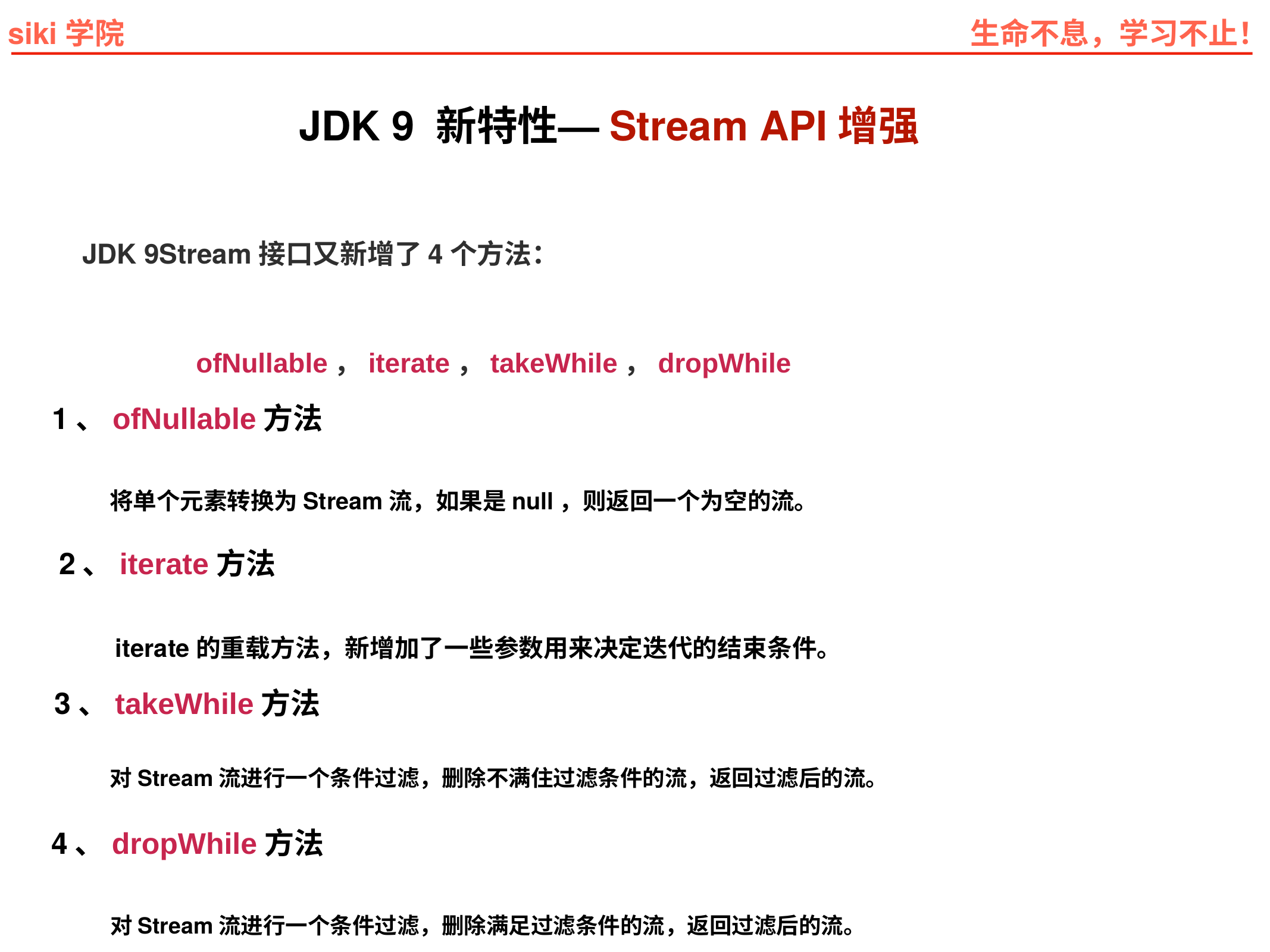

JDK 9 新特性—Stream API增强
JDK 9Stream接口又新增了4个方法：

               ofNullable，iterate，takeWhile，dropWhile
1、ofNullable方法
将单个元素转换为Stream流，如果是null，则返回一个为空的流。
2、iterate方法
iterate的重载方法，新增加了一些参数用来决定迭代的结束条件。
3、takeWhile方法
对Stream流进行一个条件过滤，删除不满住过滤条件的流，返回过滤后的流。
4、dropWhile方法
对Stream流进行一个条件过滤，删除满足过滤条件的流，返回过滤后的流。